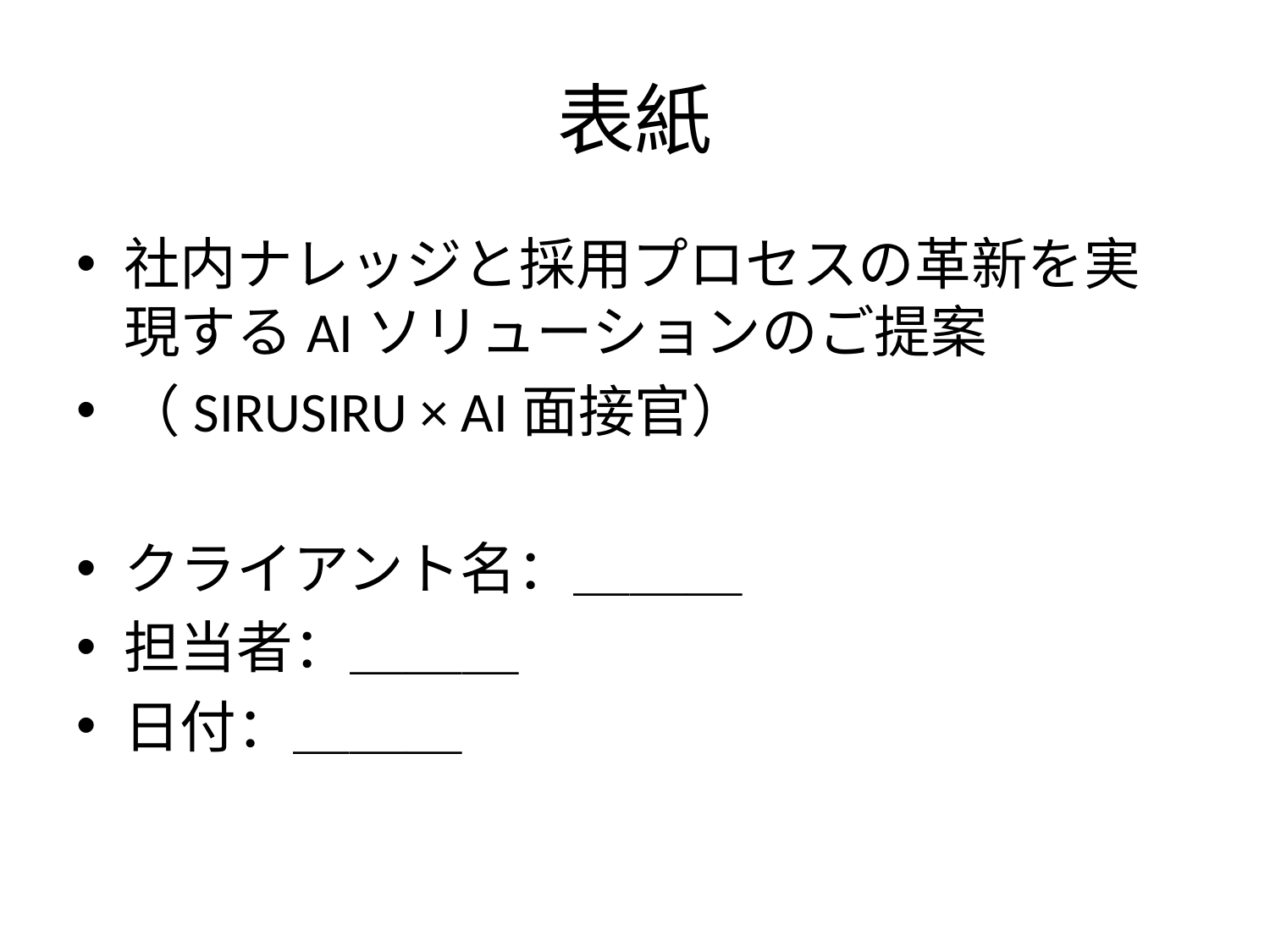

# 表紙
社内ナレッジと採用プロセスの革新を実現するAIソリューションのご提案
（SIRUSIRU × AI面接官）

クライアント名：＿＿＿
担当者：＿＿＿
日付：＿＿＿